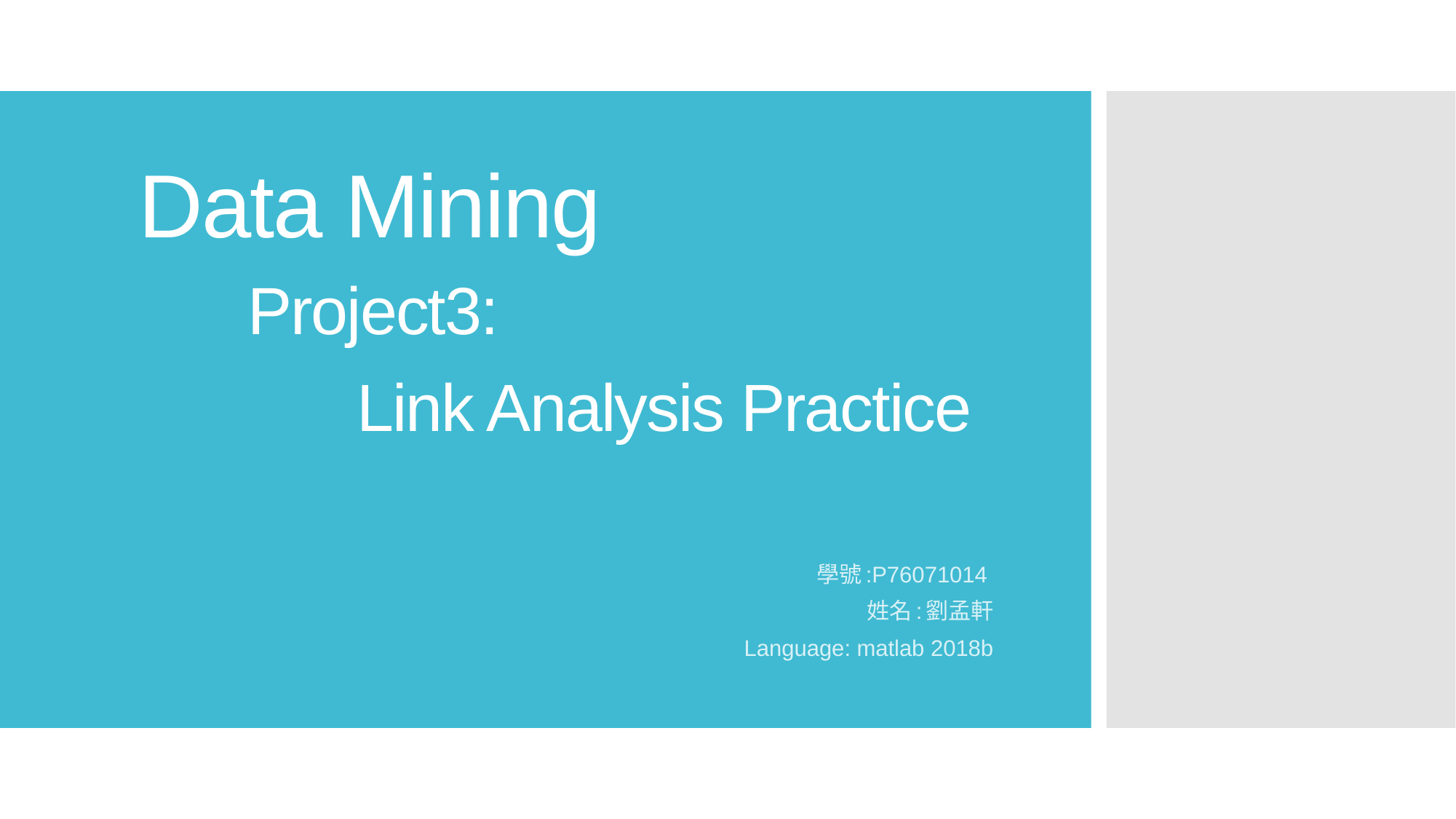

# Data Mining Project3: Link Analysis Practice
學號:P76071014
姓名:劉孟軒
Language: matlab 2018b